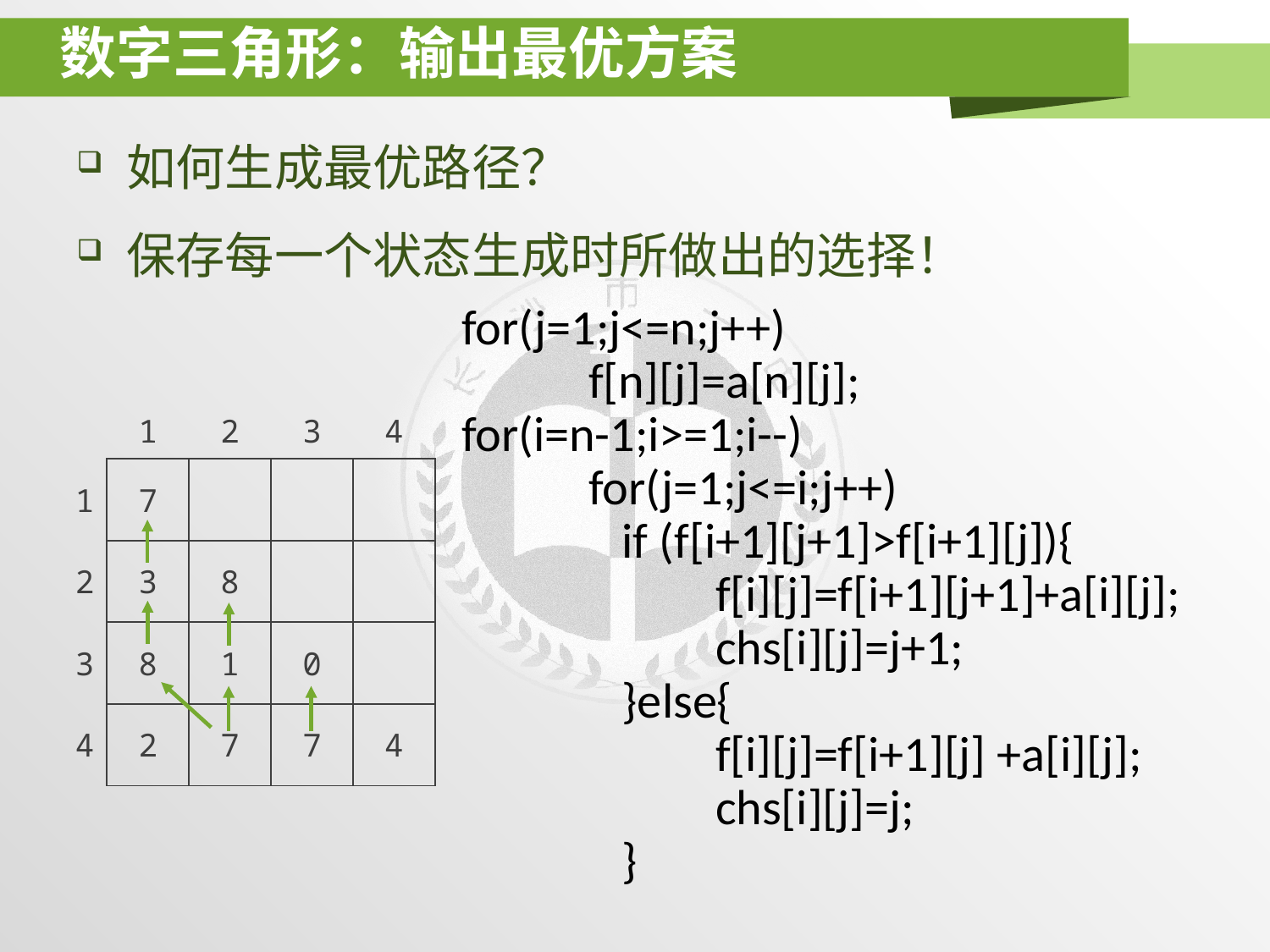

# 数字三角形：输出最优方案
如何生成最优路径？
保存每一个状态生成时所做出的选择！
for(j=1;j<=n;j++)
	f[n][j]=a[n][j];
for(i=n-1;i>=1;i--)
	for(j=1;j<=i;j++)
	   if (f[i+1][j+1]>f[i+1][j]){
	   	f[i][j]=f[i+1][j+1]+a[i][j];
		chs[i][j]=j+1;
	   }else{
		f[i][j]=f[i+1][j] +a[i][j];
		chs[i][j]=j;
	   }
|  | 1 | 2 | 3 | 4 |
| --- | --- | --- | --- | --- |
| 1 | 7 |  |  |  |
| 2 | 3 | 8 |  |  |
| 3 | 8 | 1 | 0 |  |
| 4 | 2 | 7 | 7 | 4 |